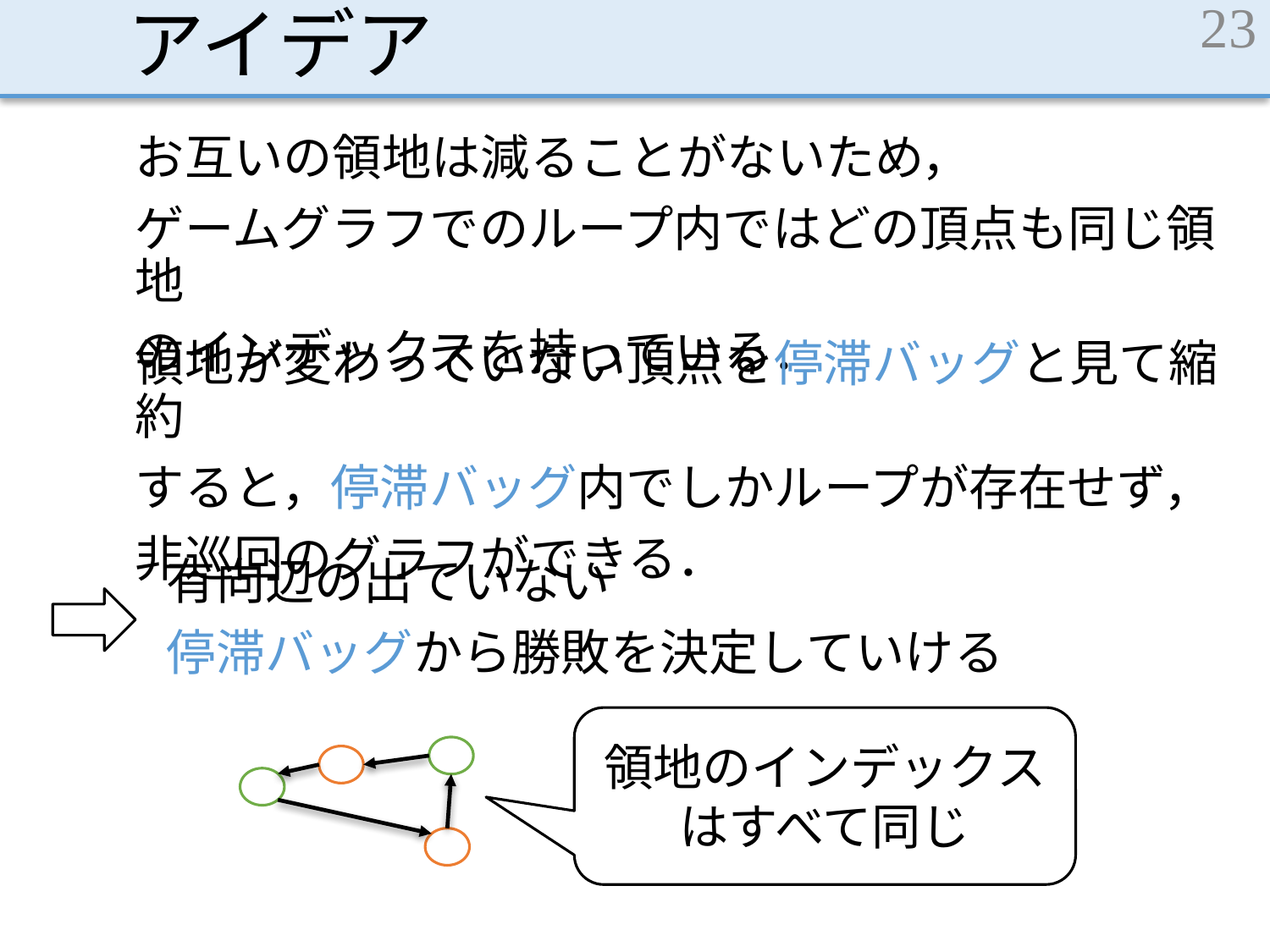

# アイデア
23
お互いの領地は減ることがないため，
ゲームグラフでのループ内ではどの頂点も同じ領地
のインデックスを持っている．
領地が変わっていない頂点を停滞バッグと見て縮約
すると，停滞バッグ内でしかループが存在せず，
非巡回のグラフができる．
有向辺の出ていない
停滞バッグから勝敗を決定していける

領地のインデックスはすべて同じ